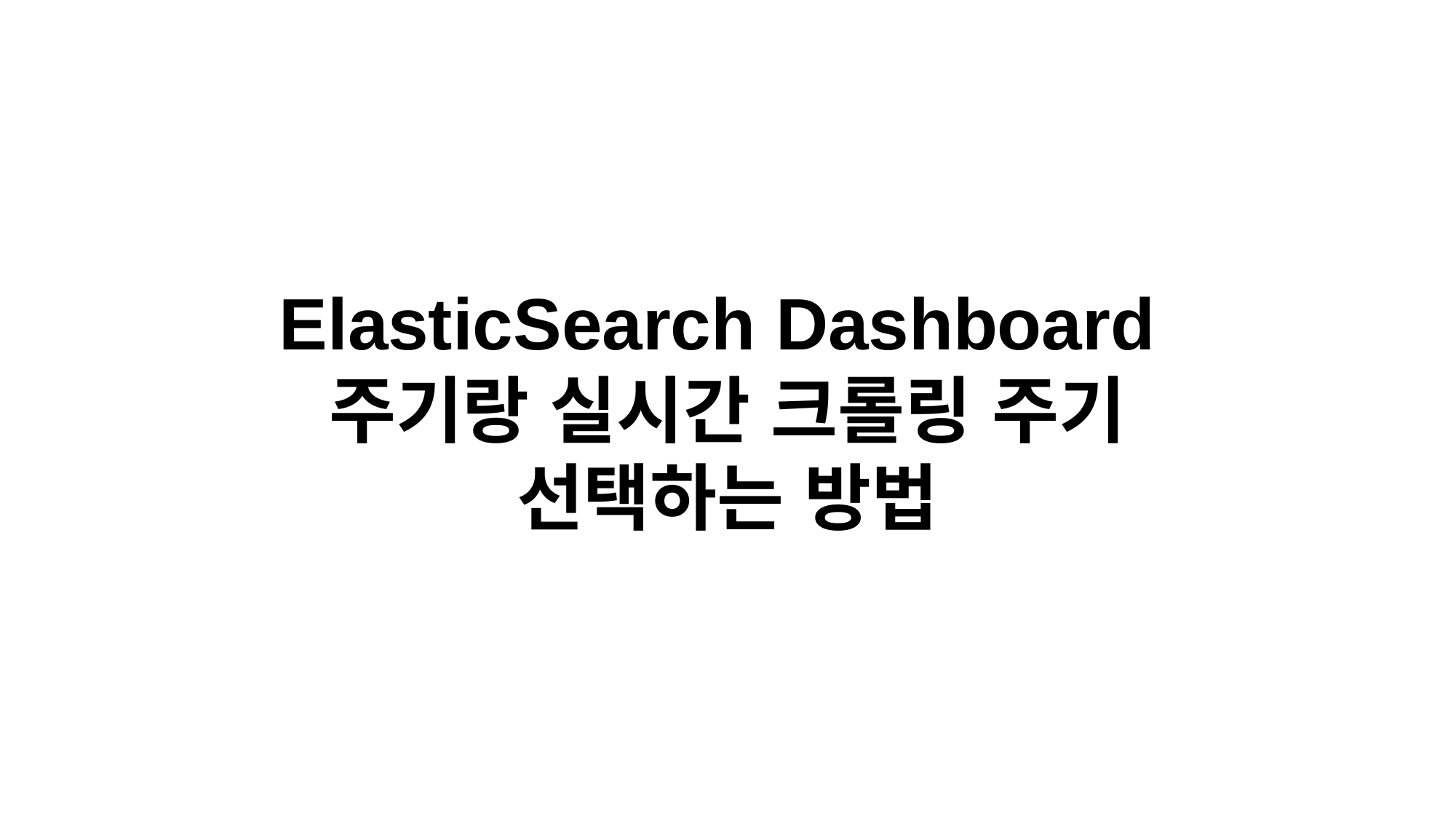

ElasticSearch Dashboard  주기랑 실시간 크롤링 주기 선택하는 방법